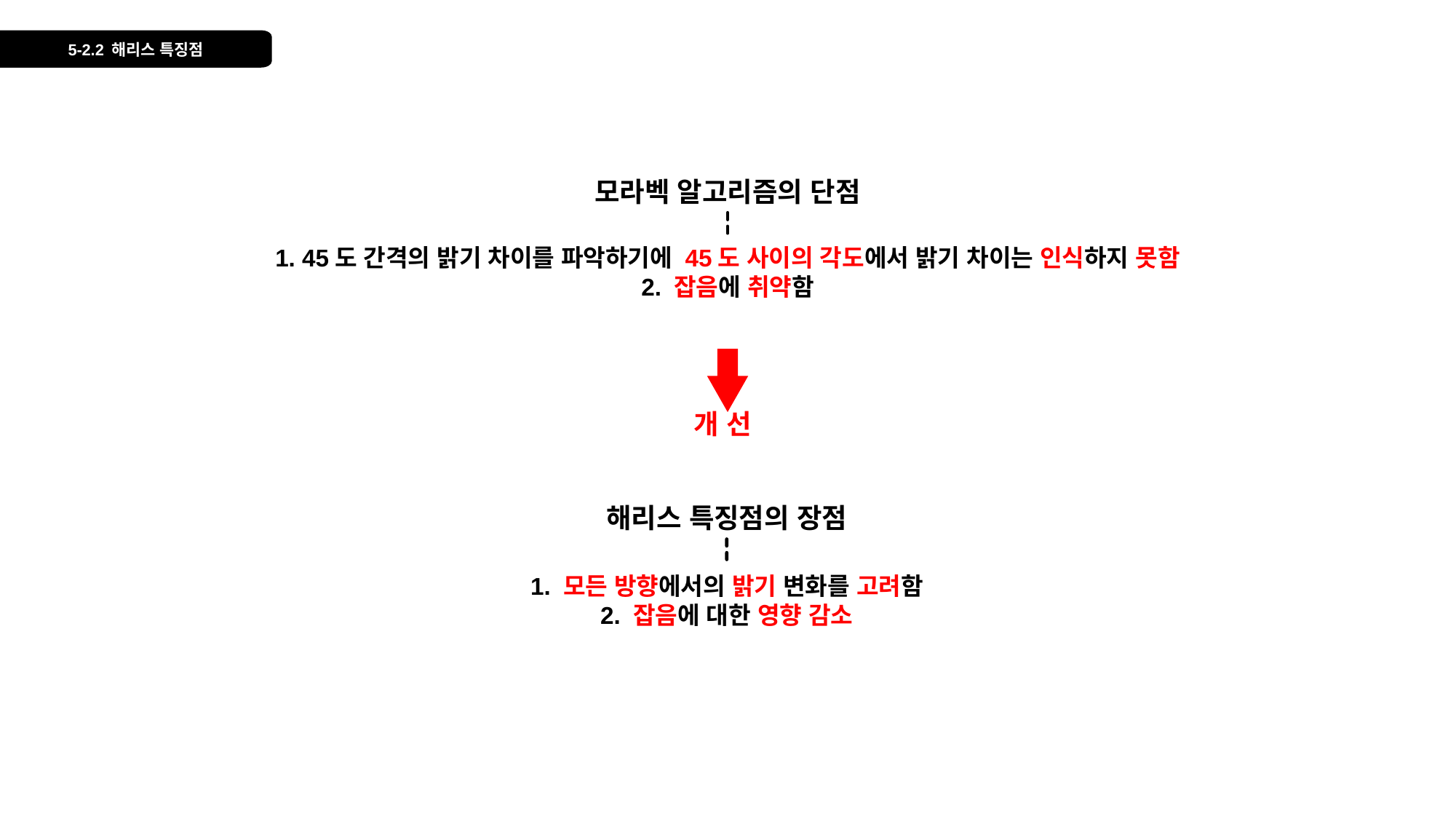

5-2.2 해리스 특징점
모라벡 알고리즘의 단점
1. 45도 간격의 밝기 차이를 파악하기에 45도 사이의 각도에서 밝기 차이는 인식하지 못함
2. 잡음에 취약함

개 선
해리스 특징점의 장점
1. 모든 방향에서의 밝기 변화를 고려함
2. 잡음에 대한 영향 감소